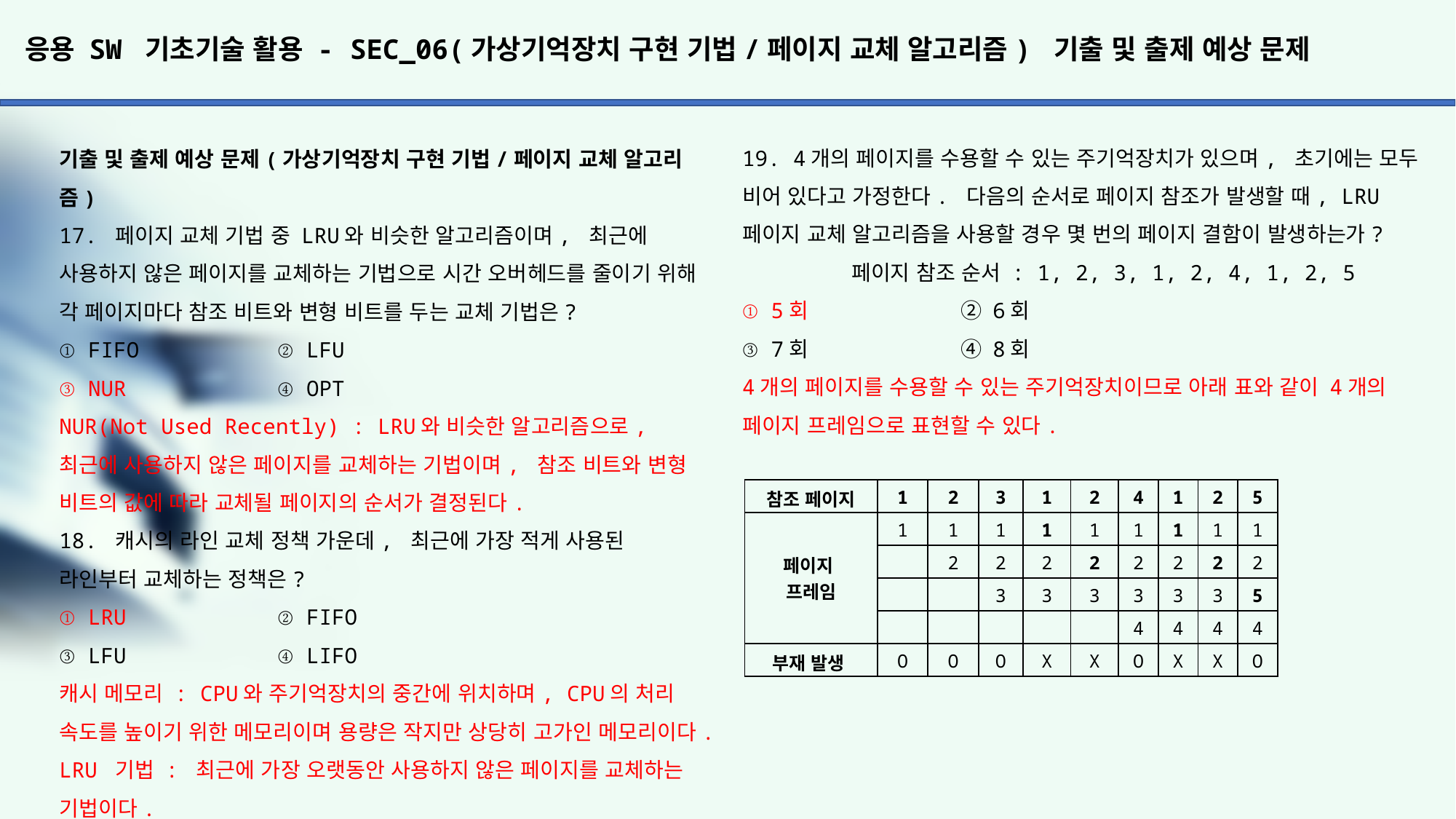

# 응용 SW 기초기술 활용 - SEC_06(가상기억장치 구현 기법/페이지 교체 알고리즘) 기출 및 출제 예상 문제
19. 4개의 페이지를 수용할 수 있는 주기억장치가 있으며, 초기에는 모두 비어 있다고 가정한다. 다음의 순서로 페이지 참조가 발생할 때, LRU 페이지 교체 알고리즘을 사용할 경우 몇 번의 페이지 결함이 발생하는가?
	페이지 참조 순서 : 1, 2, 3, 1, 2, 4, 1, 2, 5
① 5회		② 6회
③ 7회		④ 8회
4개의 페이지를 수용할 수 있는 주기억장치이므로 아래 표와 같이 4개의 페이지 프레임으로 표현할 수 있다.
기출 및 출제 예상 문제(가상기억장치 구현 기법/페이지 교체 알고리즘)
17. 페이지 교체 기법 중 LRU와 비슷한 알고리즘이며, 최근에
사용하지 않은 페이지를 교체하는 기법으로 시간 오버헤드를 줄이기 위해 각 페이지마다 참조 비트와 변형 비트를 두는 교체 기법은?
① FIFO		② LFU
③ NUR		④ OPT
NUR(Not Used Recently) : LRU와 비슷한 알고리즘으로, 최근에 사용하지 않은 페이지를 교체하는 기법이며, 참조 비트와 변형 비트의 값에 따라 교체될 페이지의 순서가 결정된다.
18. 캐시의 라인 교체 정책 가운데, 최근에 가장 적게 사용된
라인부터 교체하는 정책은?
① LRU		② FIFO
③ LFU		④ LIFO
캐시 메모리 : CPU와 주기억장치의 중간에 위치하며, CPU의 처리 속도를 높이기 위한 메모리이며 용량은 작지만 상당히 고가인 메모리이다.
LRU 기법 : 최근에 가장 오랫동안 사용하지 않은 페이지를 교체하는 기법이다.
| 참조 페이지 | 1 | 2 | 3 | 1 | 2 | 4 | 1 | 2 | 5 |
| --- | --- | --- | --- | --- | --- | --- | --- | --- | --- |
| 페이지 프레임 | 1 | 1 | 1 | 1 | 1 | 1 | 1 | 1 | 1 |
|  |  | 2 | 2 | 2 | 2 | 2 | 2 | 2 | 2 |
|  |  |  | 3 | 3 | 3 | 3 | 3 | 3 | 5 |
|  |  |  |  |  |  | 4 | 4 | 4 | 4 |
| 부재 발생 | O | O | O | X | X | O | X | X | O |